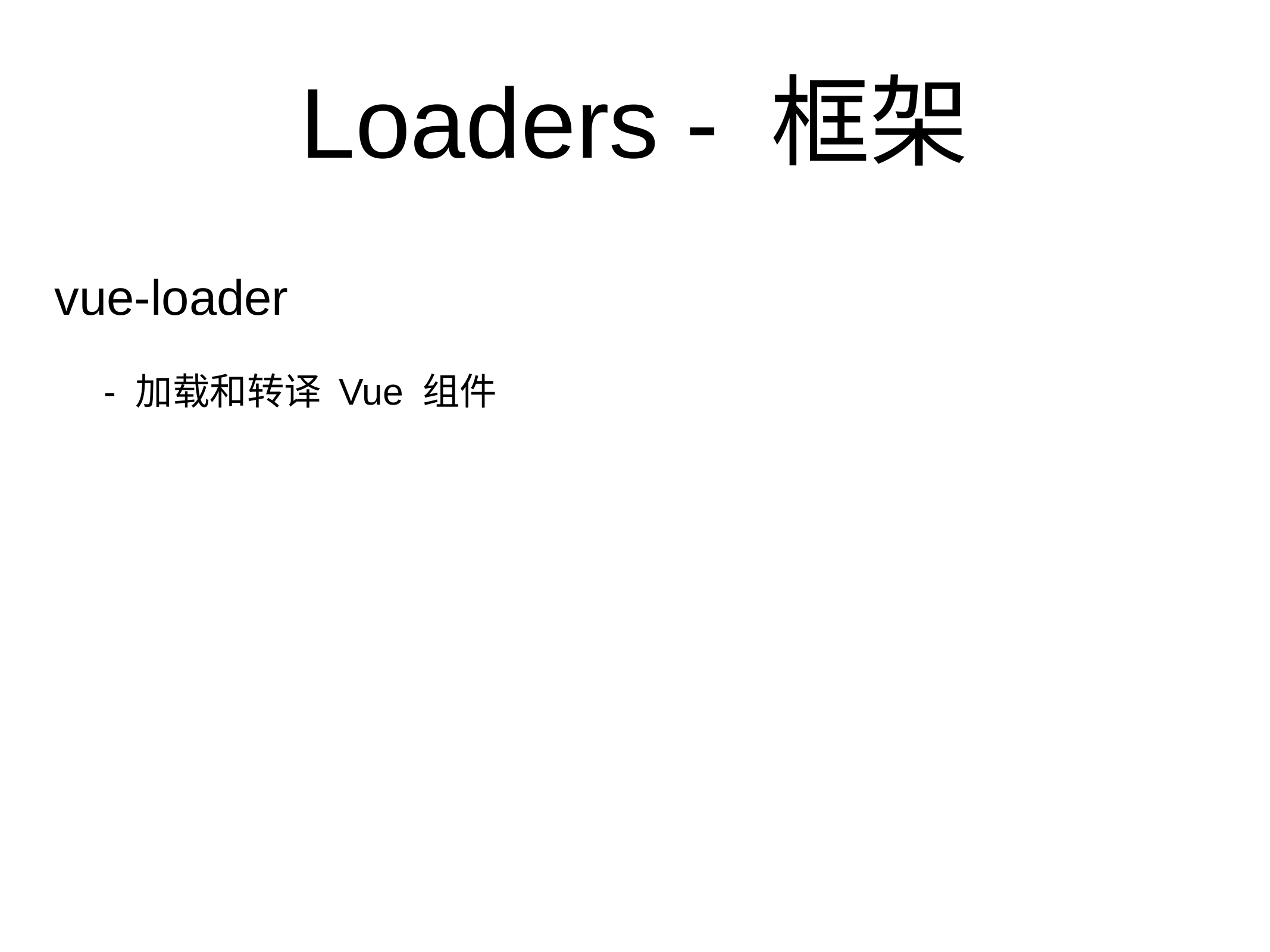

# Loaders - 框架
vue-loader
- 加载和转译 Vue 组件